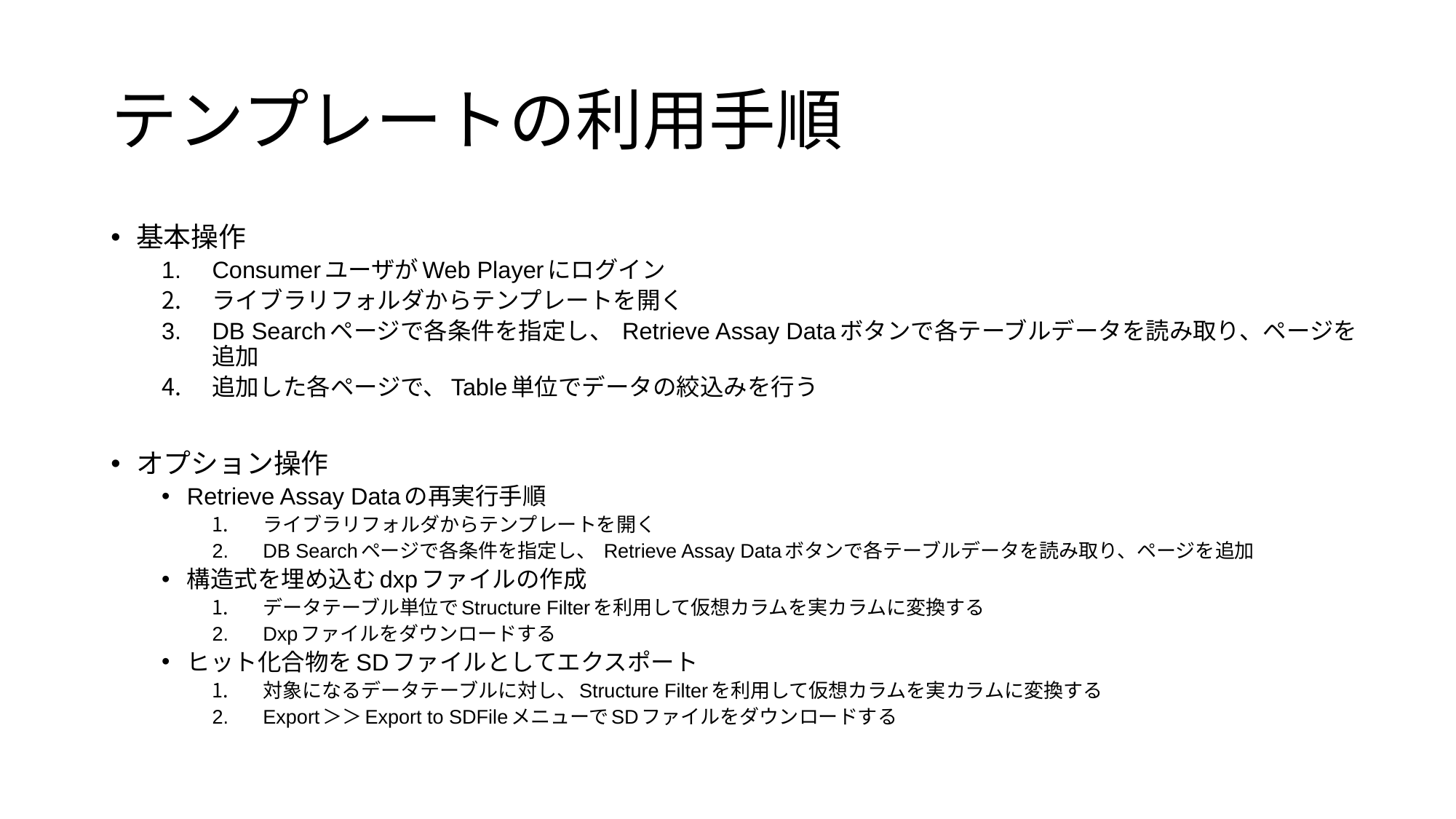

# テンプレートの利用手順
基本操作
ConsumerユーザがWeb Playerにログイン
ライブラリフォルダからテンプレートを開く
DB Searchページで各条件を指定し、 Retrieve Assay Dataボタンで各テーブルデータを読み取り、ページを追加
追加した各ページで、Table単位でデータの絞込みを行う

オプション操作
Retrieve Assay Dataの再実行手順
ライブラリフォルダからテンプレートを開く
DB Searchページで各条件を指定し、 Retrieve Assay Dataボタンで各テーブルデータを読み取り、ページを追加
構造式を埋め込むdxpファイルの作成
データテーブル単位でStructure Filterを利用して仮想カラムを実カラムに変換する
Dxpファイルをダウンロードする
ヒット化合物をSDファイルとしてエクスポート
対象になるデータテーブルに対し、Structure Filterを利用して仮想カラムを実カラムに変換する
Export＞＞Export to SDFileメニューでSDファイルをダウンロードする